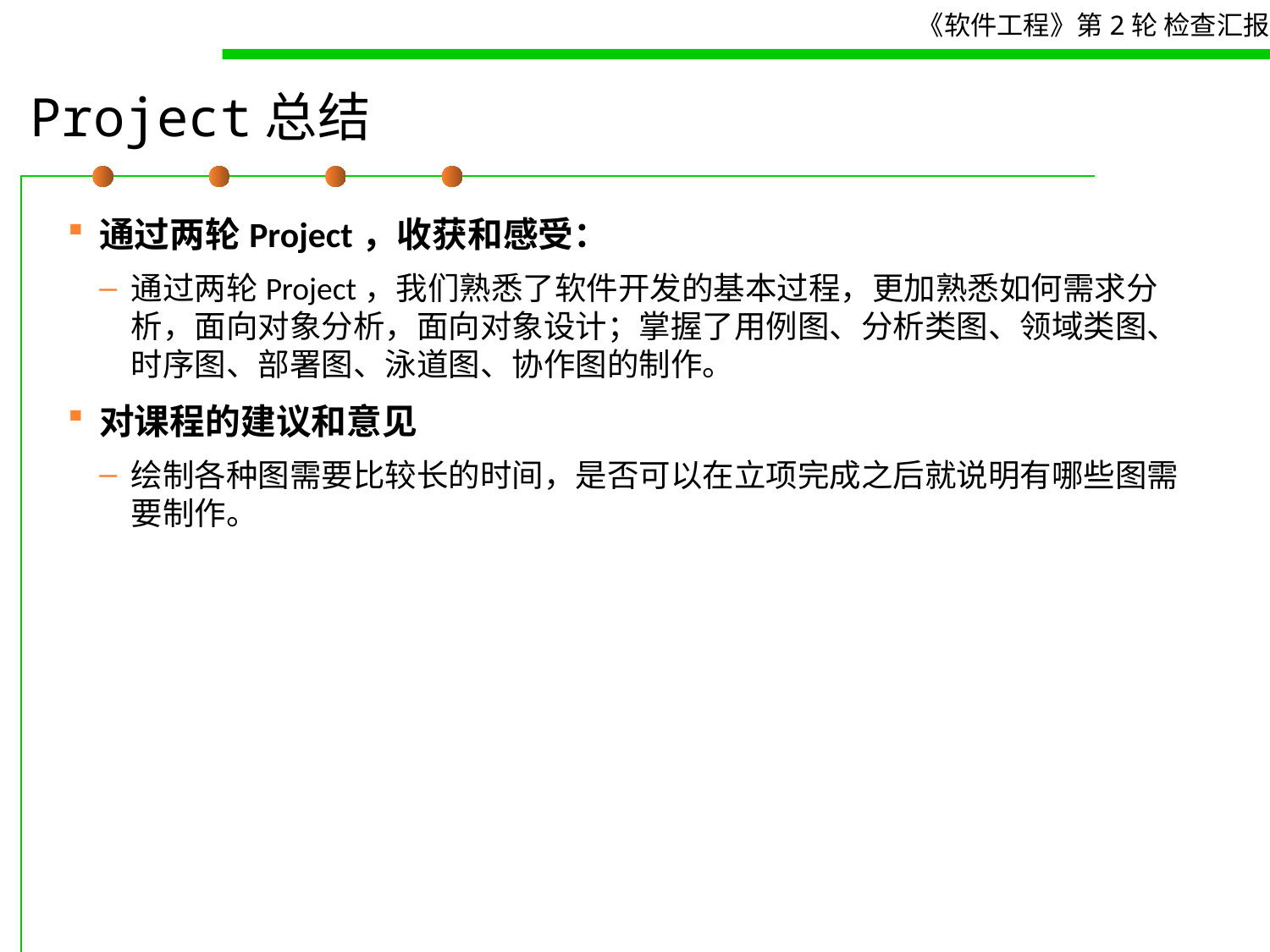

# Project总结
通过两轮Project，收获和感受：
通过两轮Project，我们熟悉了软件开发的基本过程，更加熟悉如何需求分析，面向对象分析，面向对象设计；掌握了用例图、分析类图、领域类图、时序图、部署图、泳道图、协作图的制作。
对课程的建议和意见
绘制各种图需要比较长的时间，是否可以在立项完成之后就说明有哪些图需要制作。